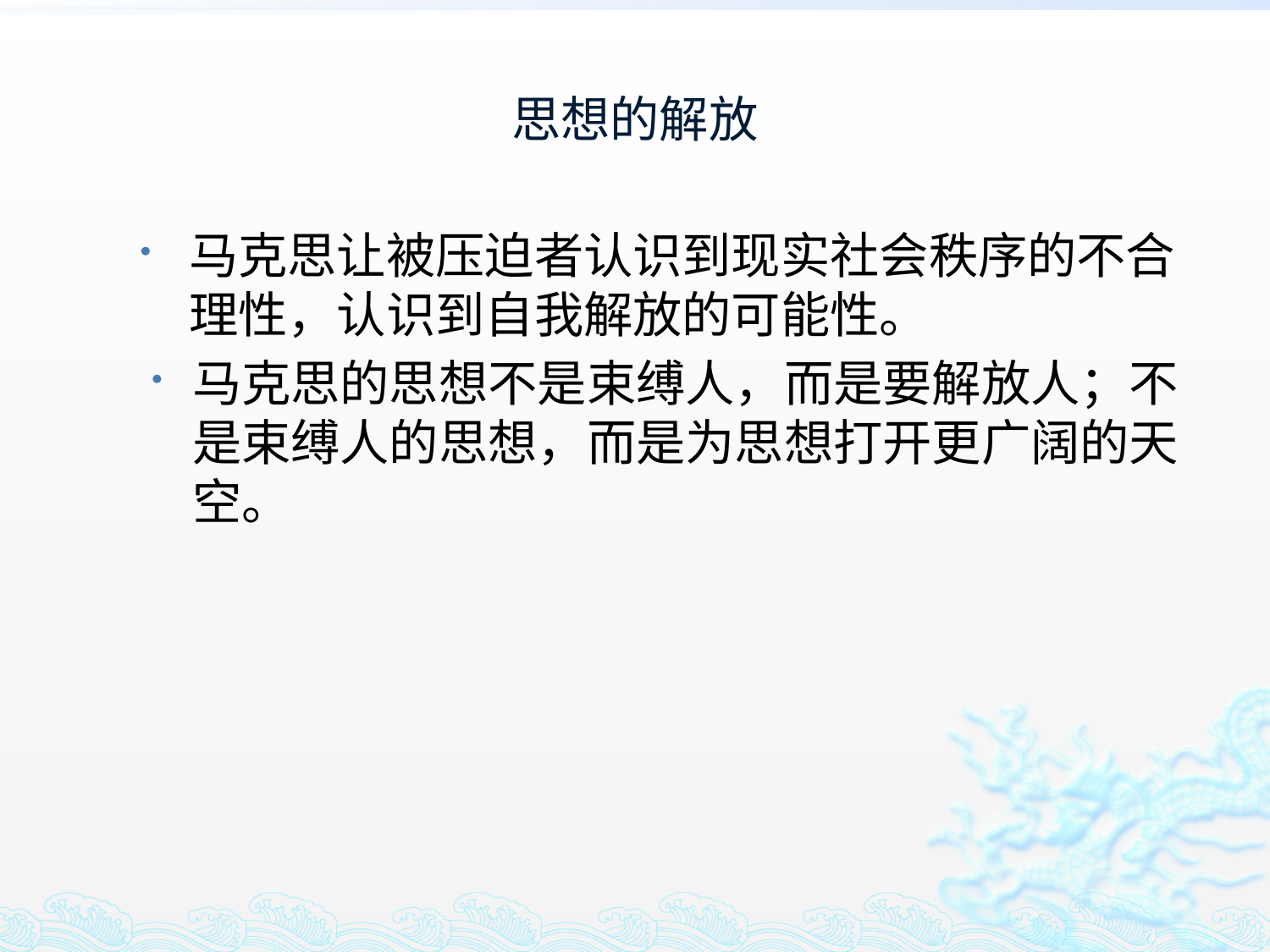

# 思想的解放
马克思让被压迫者认识到现实社会秩序的不合理性，认识到自我解放的可能性。
马克思的思想不是束缚人，而是要解放人；不是束缚人的思想，而是为思想打开更广阔的天空。